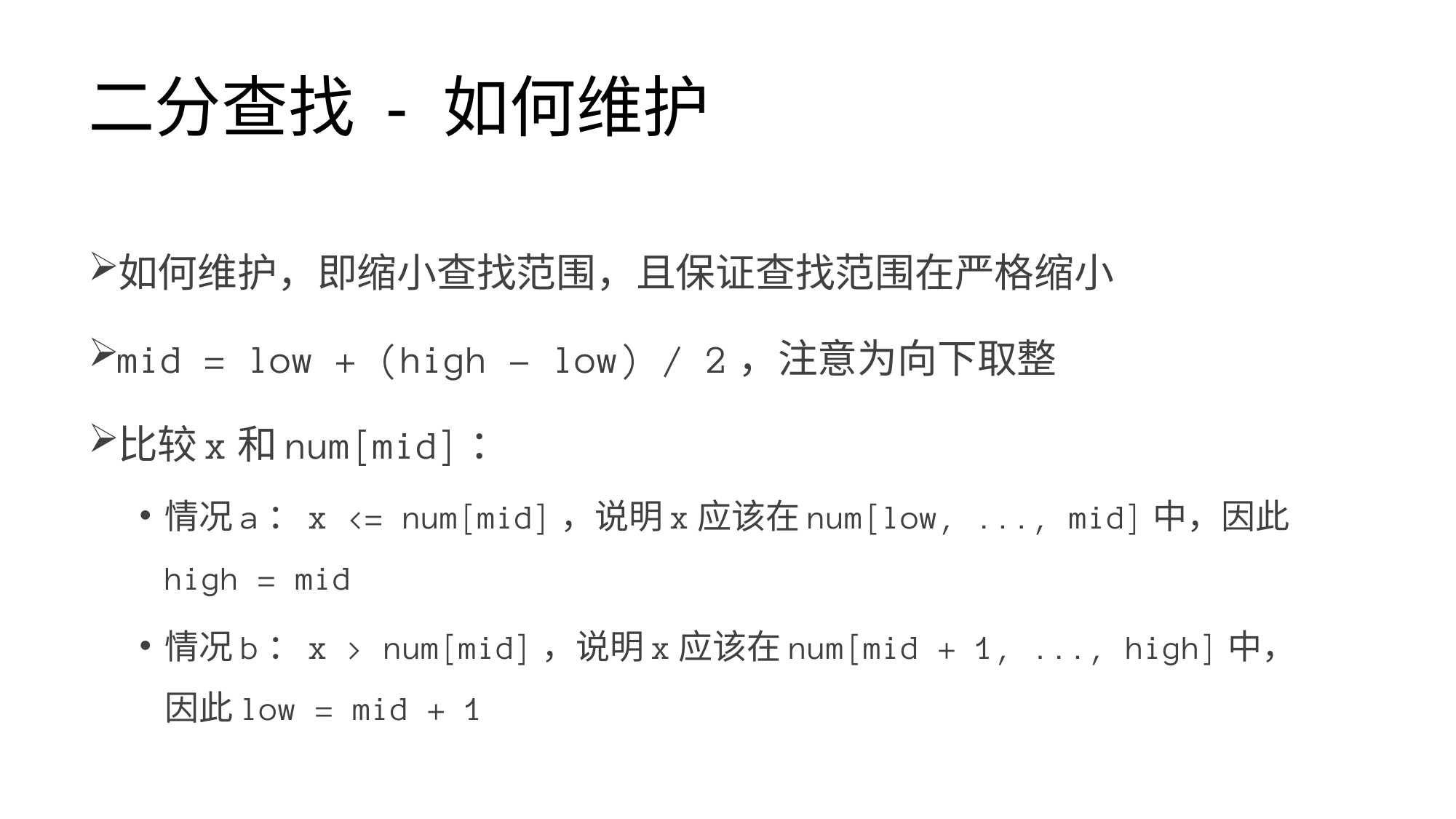

# 二分查找 - 如何维护
如何维护，即缩小查找范围，且保证查找范围在严格缩小
mid = low + (high - low) / 2，注意为向下取整
比较x和num[mid]：
情况a：x <= num[mid]，说明x应该在num[low, ..., mid]中，因此high = mid
情况b：x > num[mid]，说明x应该在num[mid + 1, ..., high]中，因此low = mid + 1